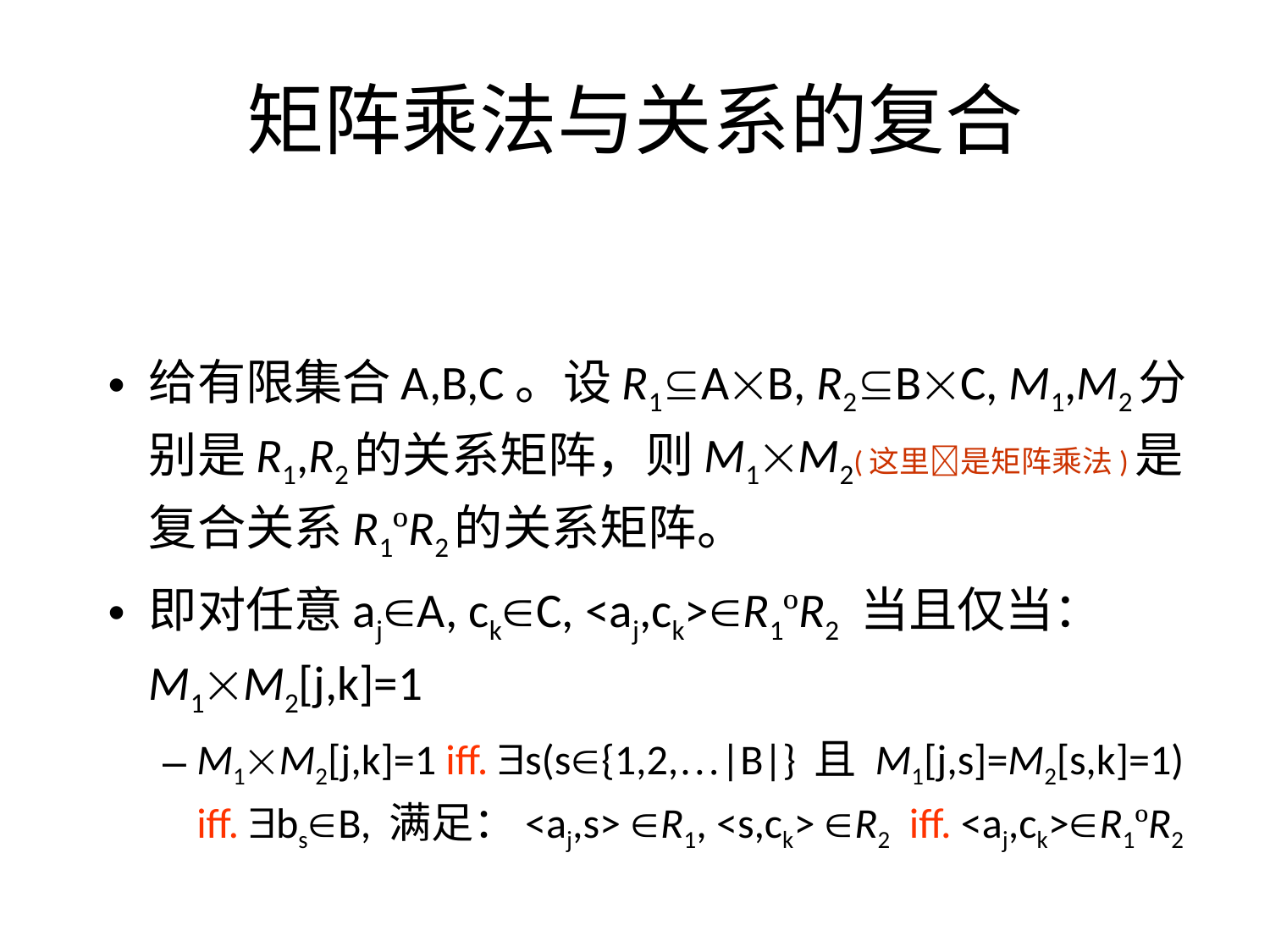

# 矩阵乘法与关系的复合
给有限集合A,B,C。设R1⊆A×B, R2⊆B×C, M1,M2分别是R1,R2的关系矩阵，则M1×M2(这里×是矩阵乘法)是复合关系R1ºR2的关系矩阵。
即对任意aj∈A, ck∈C, <aj,ck>∈R1ºR2 当且仅当： M1×M2[j,k]=1
M1×M2[j,k]=1 iff. ∃s(s∈{1,2,…|B|} 且 M1[j,s]=M2[s,k]=1) iff. ∃bs∈B, 满足：<aj,s> ∈R1, <s,ck> ∈R2  iff. <aj,ck>∈R1ºR2